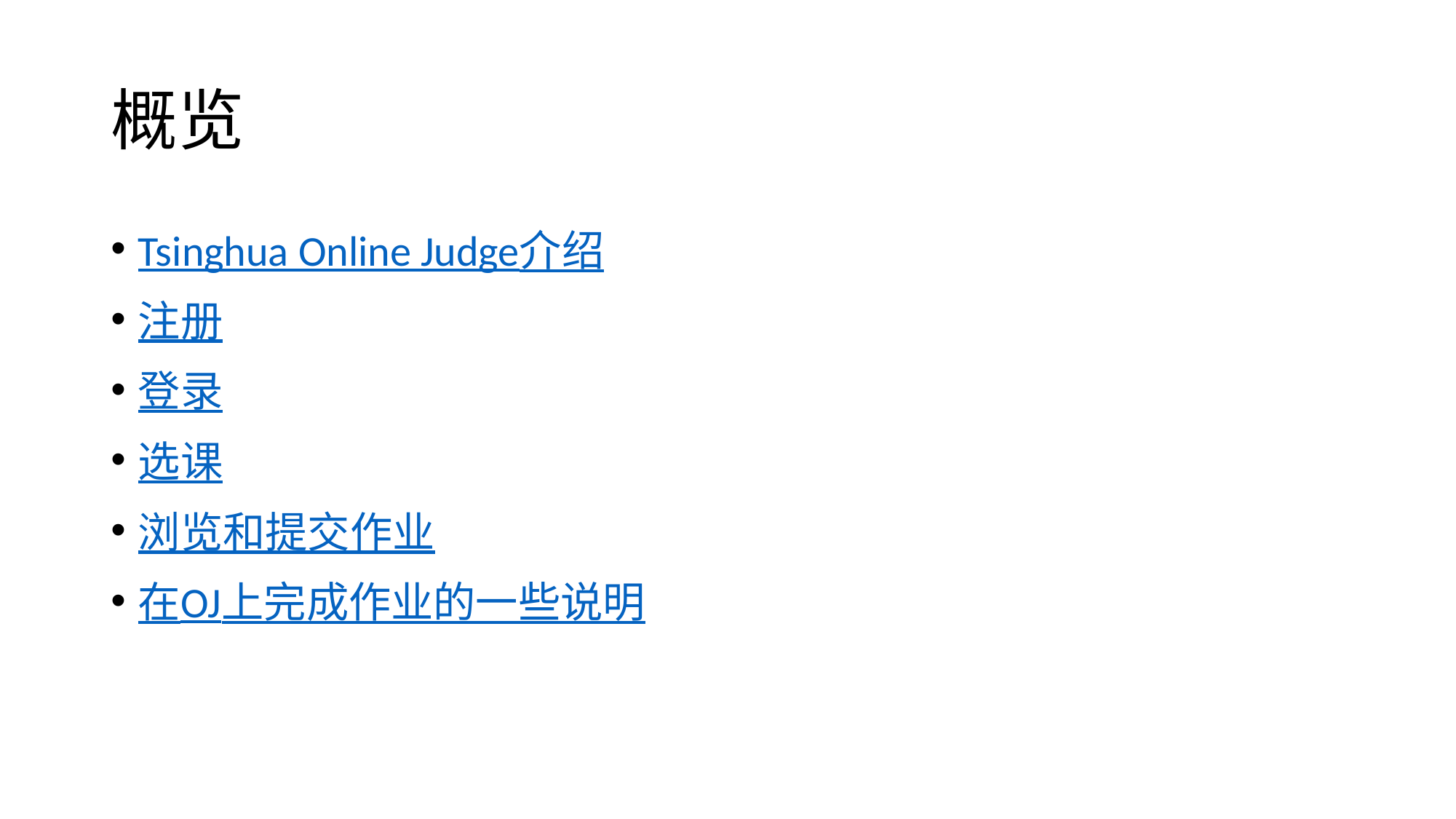

# 概览
Tsinghua Online Judge介绍
注册
登录
选课
浏览和提交作业
在OJ上完成作业的一些说明